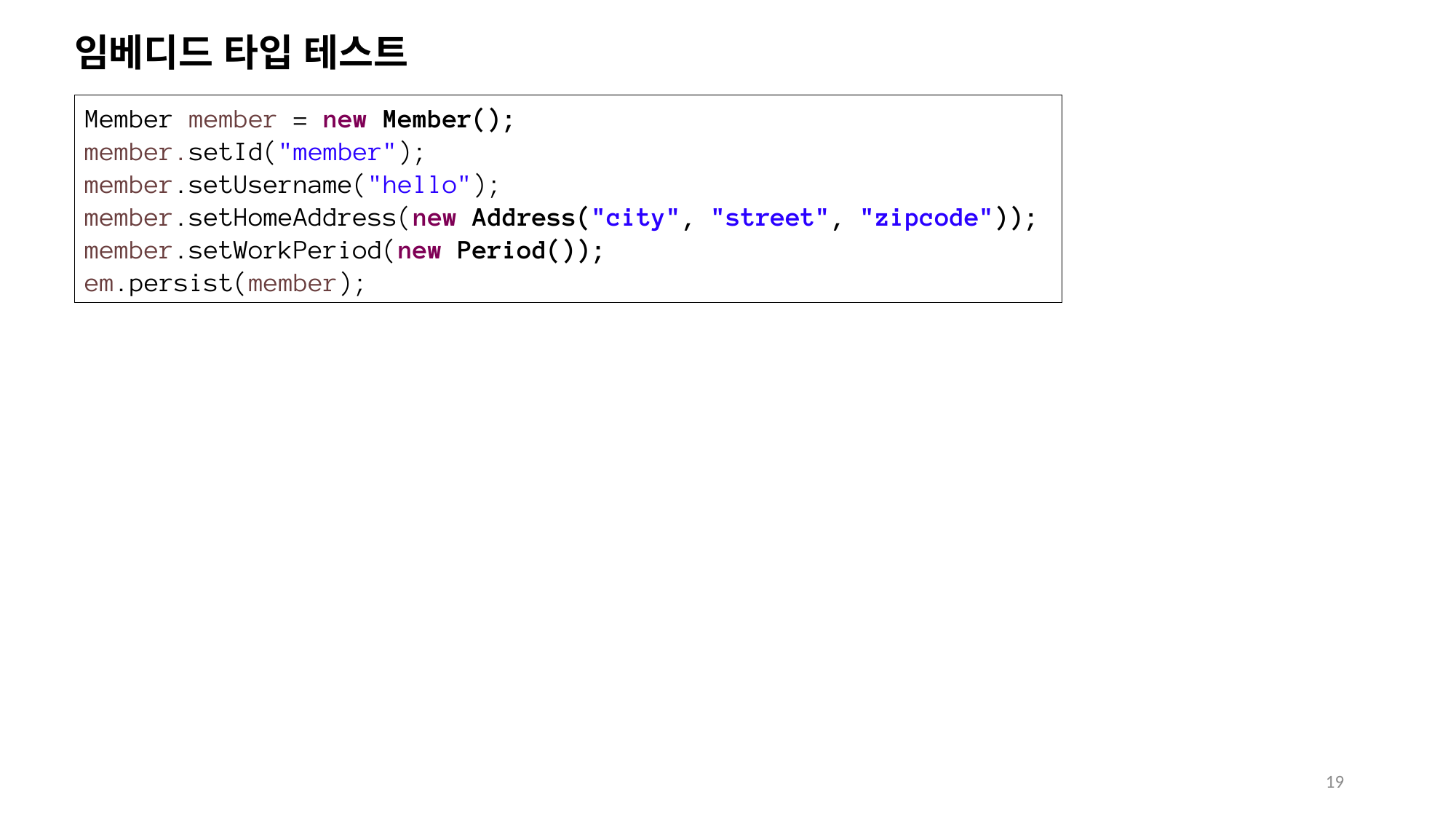

# 임베디드 타입 테스트
Member member = new Member();
member.setId("member");
member.setUsername("hello");
member.setHomeAddress(new Address("city", "street", "zipcode"));
member.setWorkPeriod(new Period());
em.persist(member);
19